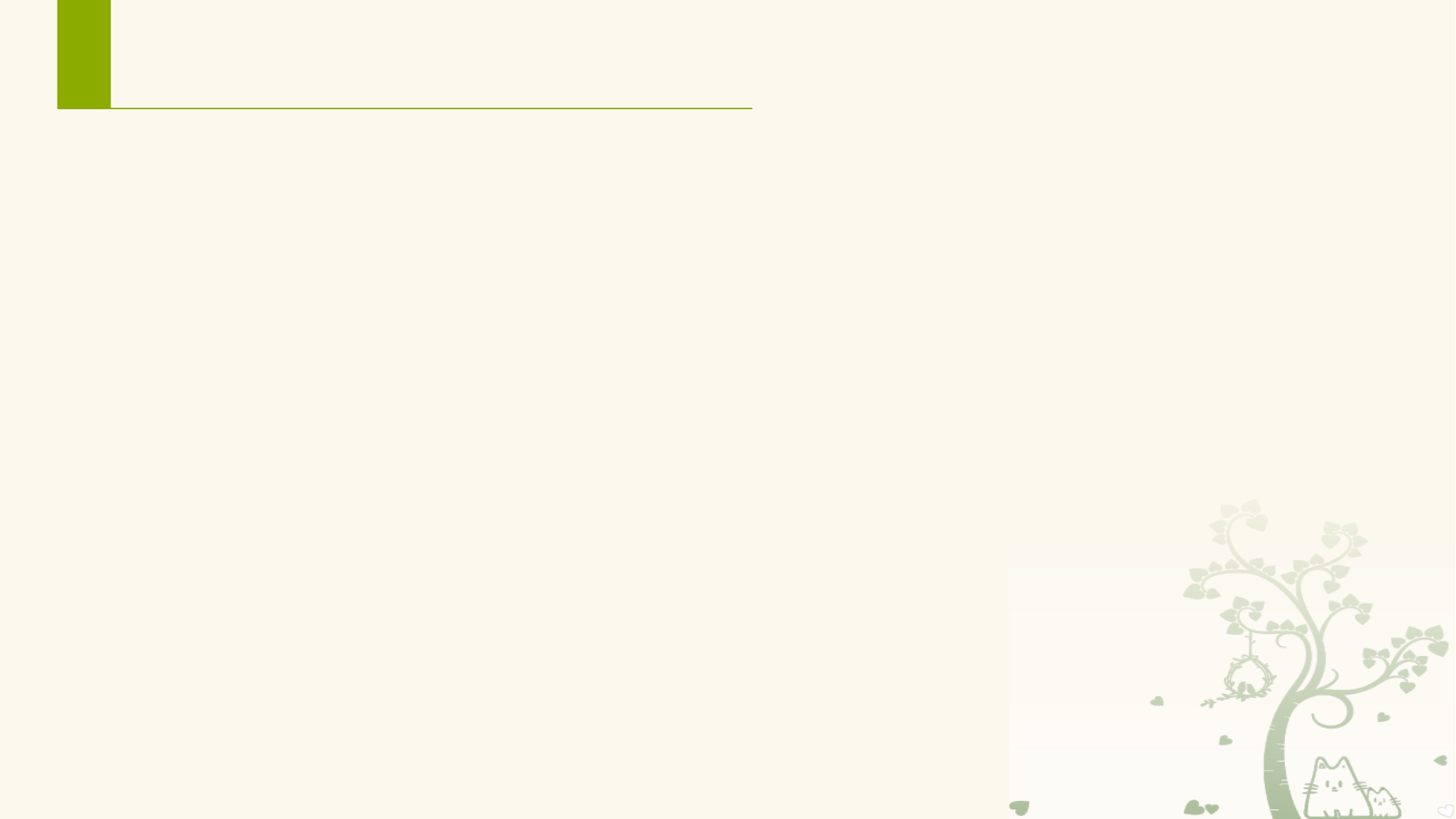

# 1.1 Android 系统介绍
Android 基本介绍
Android 历史版本
Android 系统架构
Android 四大组件
Android 系统特点